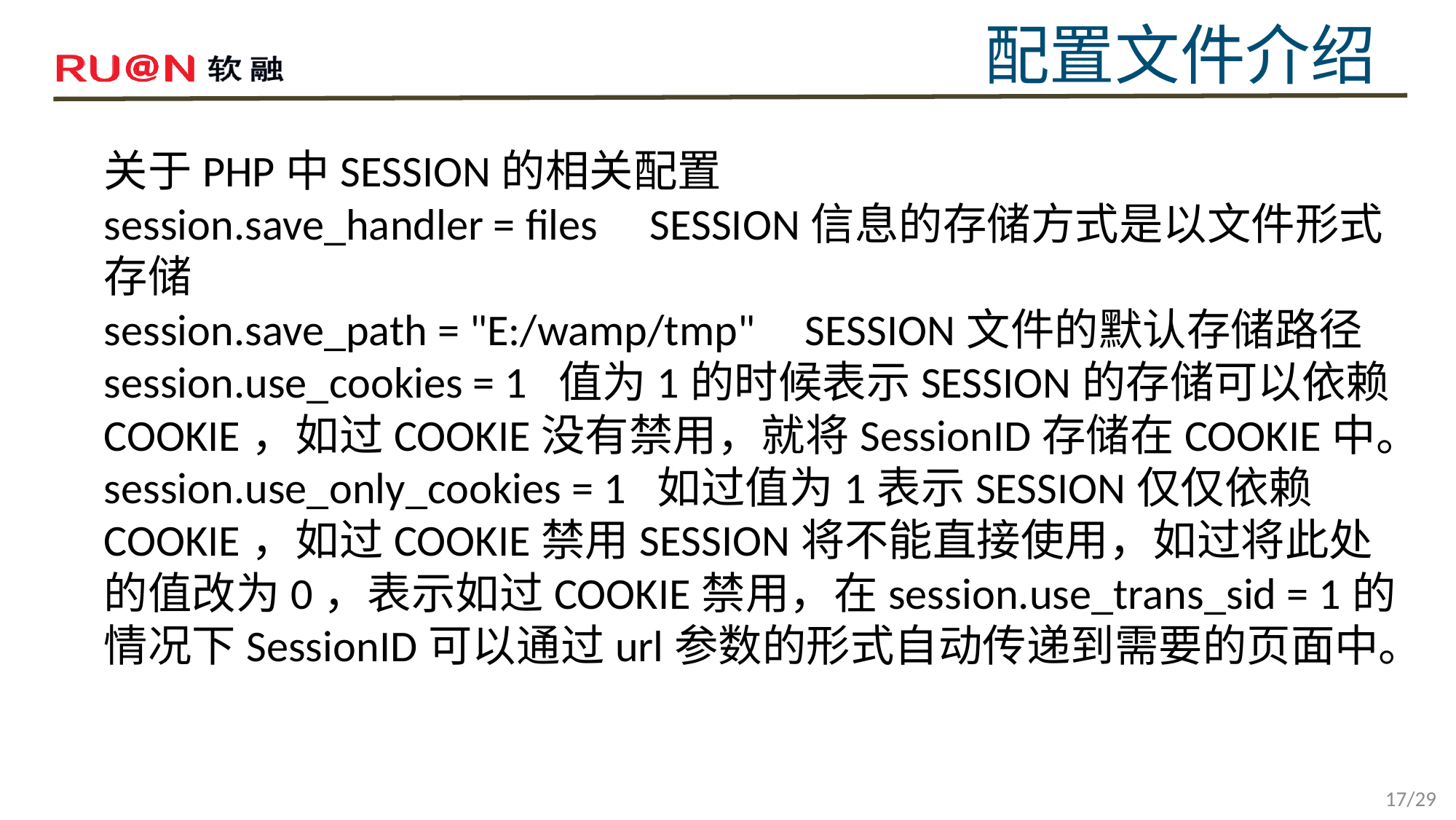

配置文件介绍
关于PHP中SESSION的相关配置
session.save_handler = files	SESSION信息的存储方式是以文件形式存储
session.save_path = "E:/wamp/tmp"     SESSION文件的默认存储路径
session.use_cookies = 1  值为1的时候表示SESSION的存储可以依赖COOKIE，如过COOKIE没有禁用，就将SessionID存储在COOKIE中。
session.use_only_cookies = 1  如过值为1表示SESSION仅仅依赖COOKIE，如过COOKIE禁用SESSION将不能直接使用，如过将此处的值改为0，表示如过COOKIE禁用，在session.use_trans_sid = 1的情况下SessionID可以通过url参数的形式自动传递到需要的页面中。
17/29